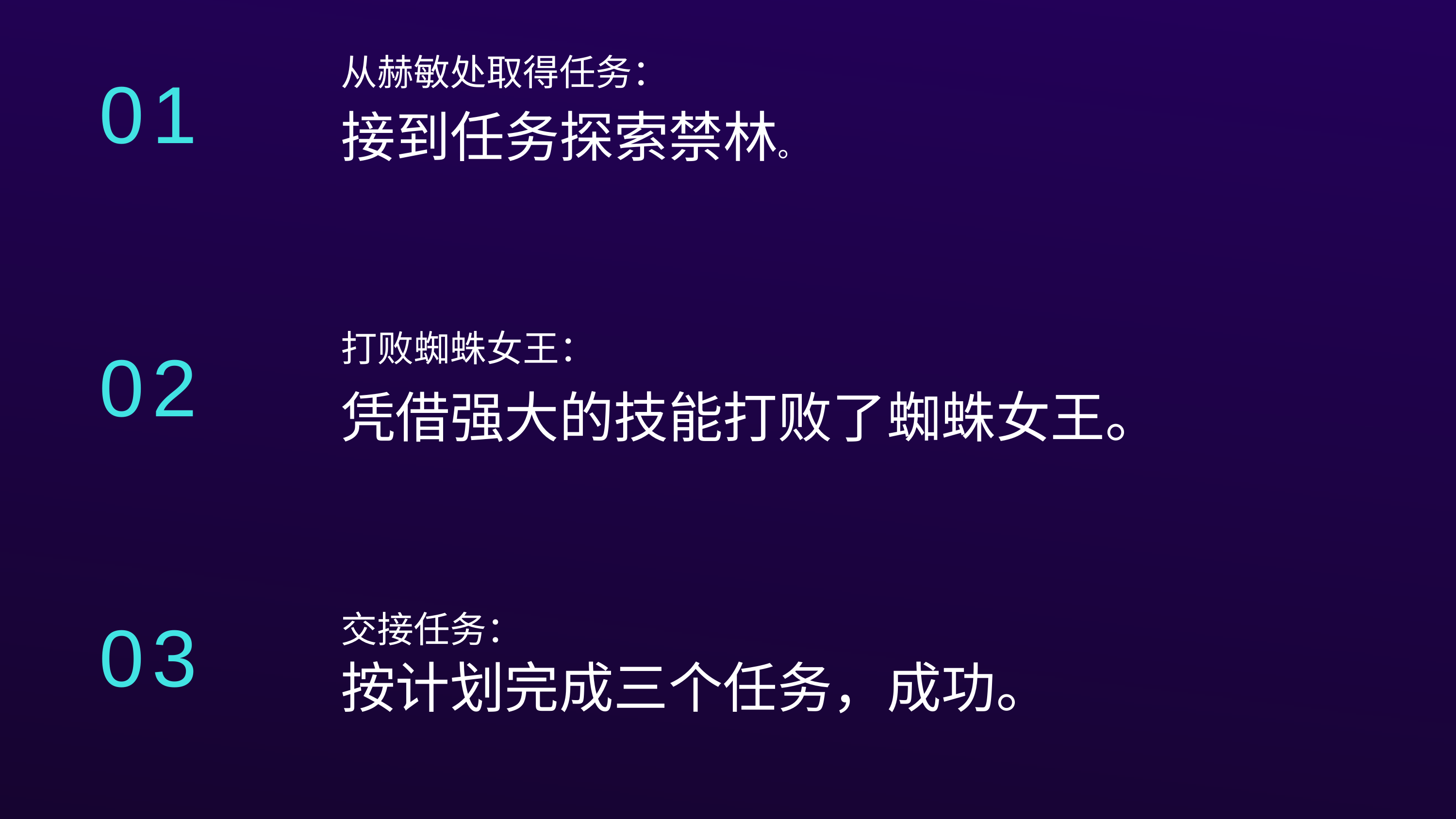

01
从赫敏处取得任务：
接到任务探索禁林。
02
打败蜘蛛女王：
凭借强大的技能打败了蜘蛛女王。
03
交接任务：
按计划完成三个任务，成功。